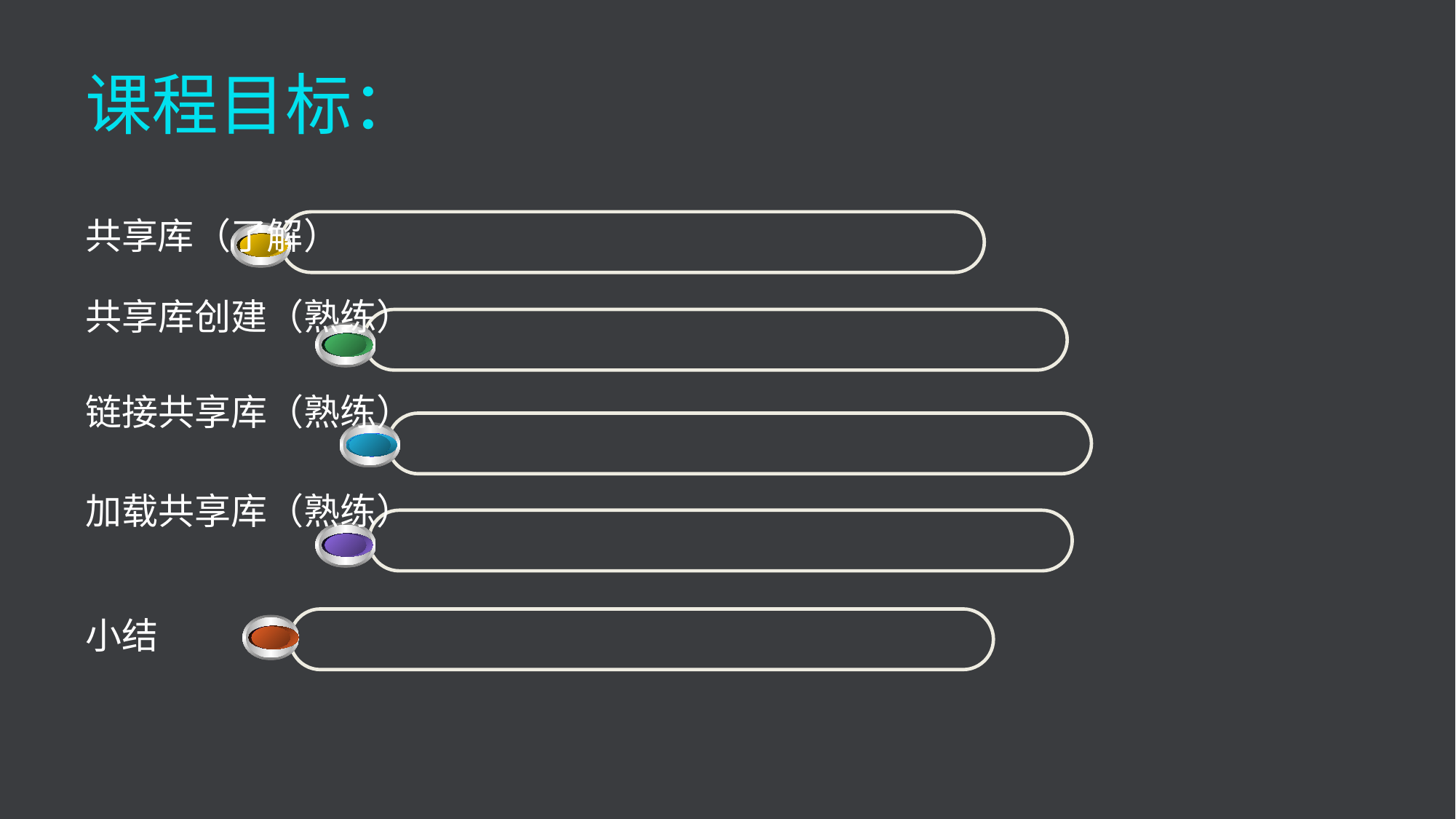

课程目标：

共享库（了解）

共享库创建（熟练）

链接共享库（熟练）

加载共享库（熟练）
小结